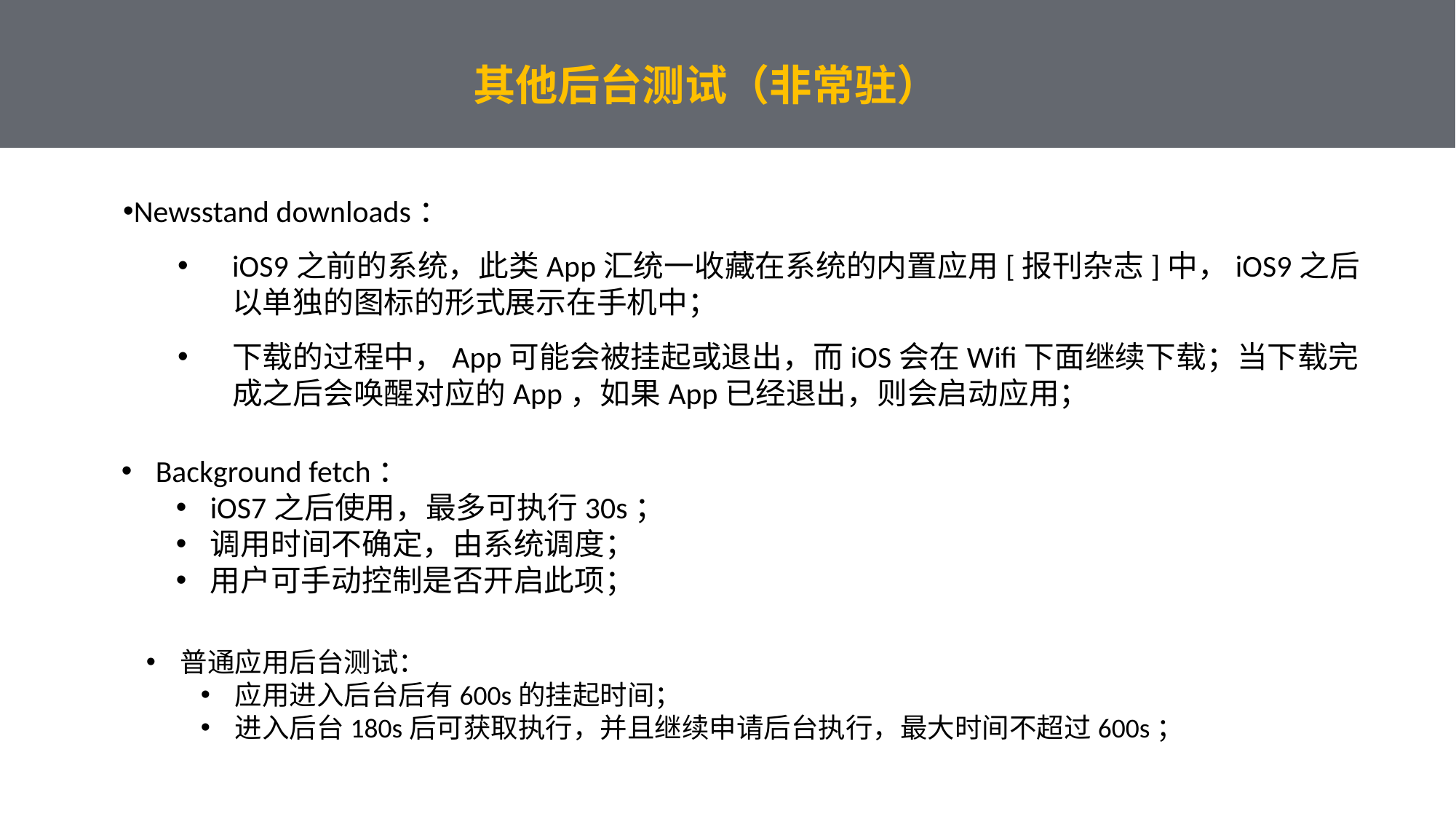

其他后台测试（非常驻）
Newsstand downloads：
iOS9之前的系统，此类App汇统一收藏在系统的内置应用[报刊杂志]中，iOS9之后以单独的图标的形式展示在手机中；
下载的过程中，App可能会被挂起或退出，而iOS会在Wifi下面继续下载；当下载完成之后会唤醒对应的App，如果App已经退出，则会启动应用；
Background fetch：
iOS7之后使用，最多可执行30s；
调用时间不确定，由系统调度；
用户可手动控制是否开启此项；
普通应用后台测试：
应用进入后台后有600s的挂起时间；
进入后台180s后可获取执行，并且继续申请后台执行，最大时间不超过600s；